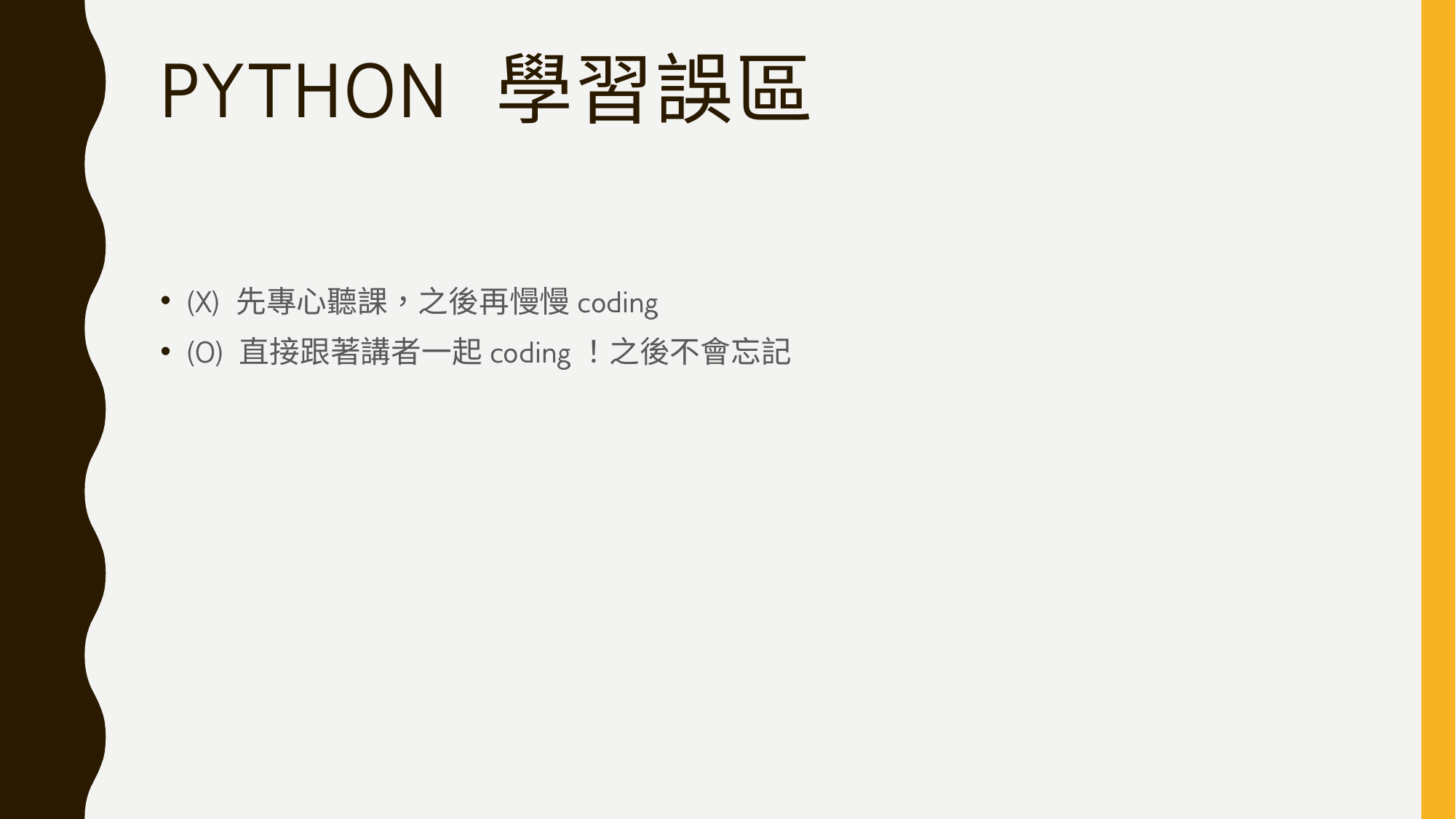

# Python 學習誤區
(X) 先專心聽課，之後再慢慢coding
(O) 直接跟著講者一起coding！之後不會忘記